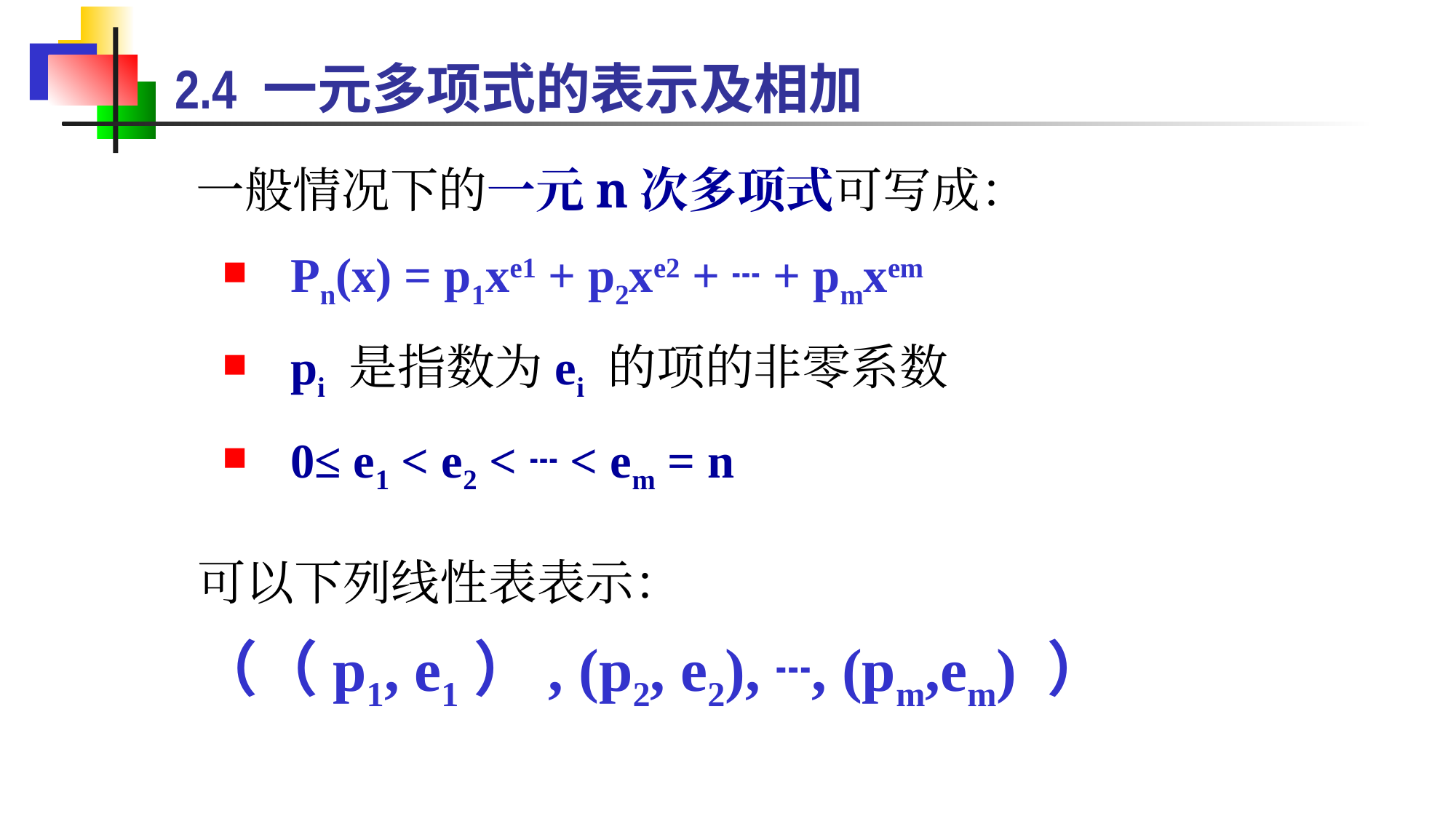

2.4 一元多项式的表示及相加
 一般情况下的一元n次多项式可写成：
Pn(x) = p1xe1 + p2xe2 + ┄ + pmxem
pi 是指数为ei 的项的非零系数
0≤ e1 < e2 < ┄ < em = n
可以下列线性表表示：
（（p1, e1）, (p2, e2), ┄, (pm,em) ）